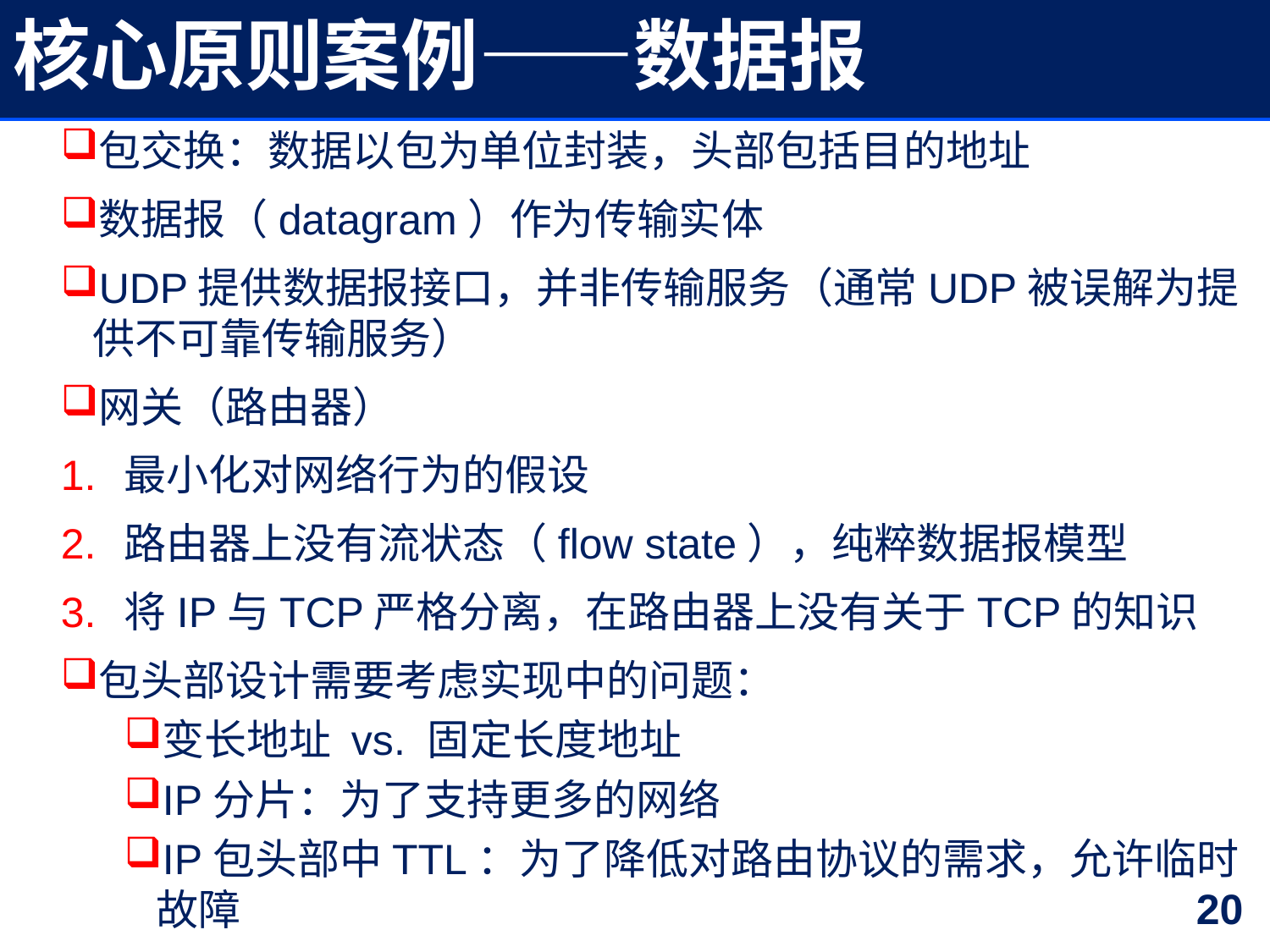

# 核心原则案例——数据报
包交换：数据以包为单位封装，头部包括目的地址
数据报（datagram）作为传输实体
UDP提供数据报接口，并非传输服务（通常UDP被误解为提供不可靠传输服务）
网关（路由器）
最小化对网络行为的假设
路由器上没有流状态（flow state），纯粹数据报模型
将IP与TCP严格分离，在路由器上没有关于TCP的知识
包头部设计需要考虑实现中的问题：
变长地址 vs. 固定长度地址
IP分片：为了支持更多的网络
IP包头部中TTL：为了降低对路由协议的需求，允许临时故障

20